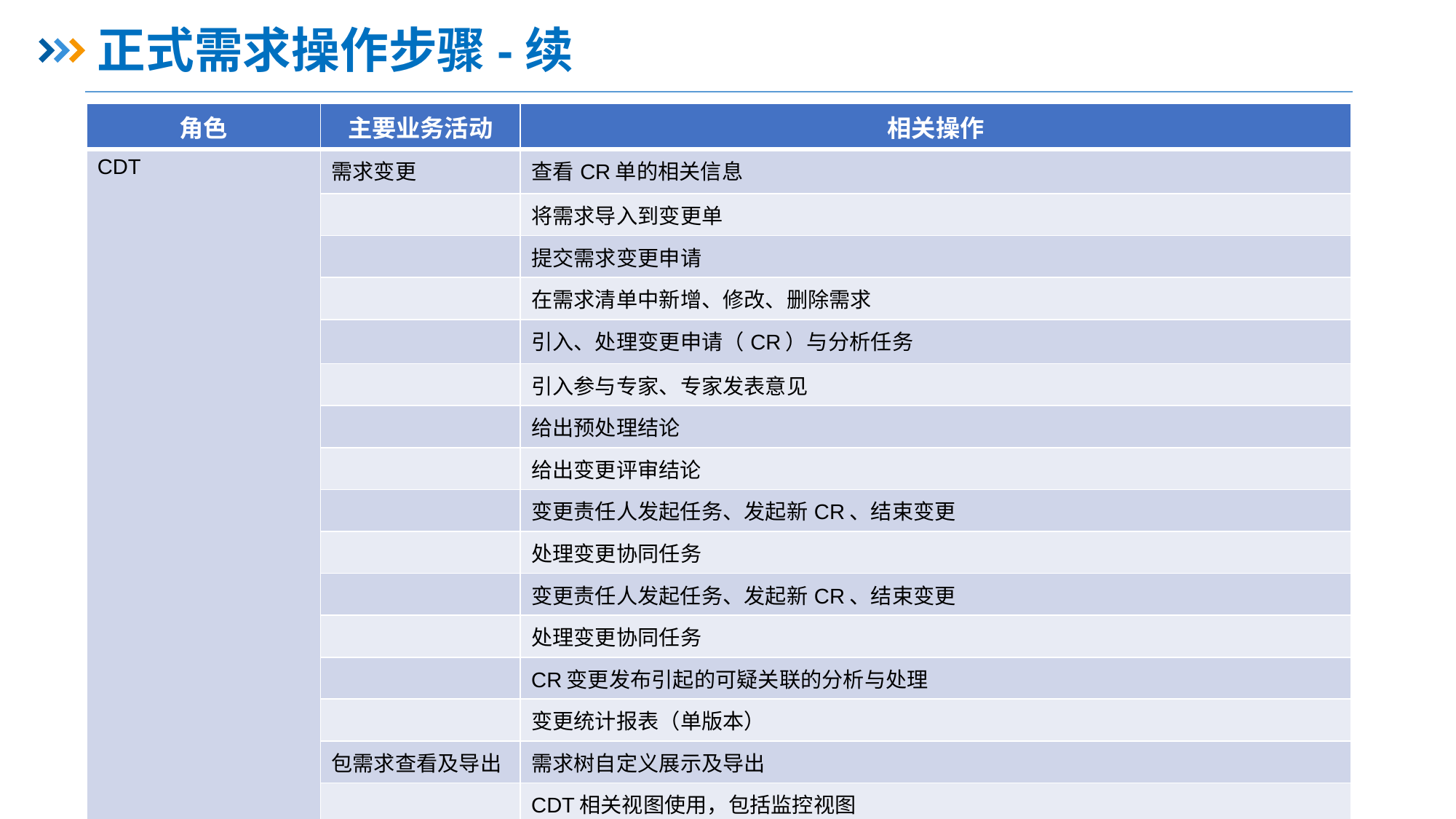

# 正式需求操作步骤-续
| 角色 | 主要业务活动 | 相关操作 |
| --- | --- | --- |
| CDT | 需求变更 | 查看CR单的相关信息 |
|  |  | 将需求导入到变更单 |
|  |  | 提交需求变更申请 |
|  |  | 在需求清单中新增、修改、删除需求 |
|  |  | 引入、处理变更申请（CR）与分析任务 |
|  |  | 引入参与专家、专家发表意见 |
|  |  | 给出预处理结论 |
|  |  | 给出变更评审结论 |
|  |  | 变更责任人发起任务、发起新CR、结束变更 |
|  |  | 处理变更协同任务 |
|  |  | 变更责任人发起任务、发起新CR、结束变更 |
|  |  | 处理变更协同任务 |
|  |  | CR变更发布引起的可疑关联的分析与处理 |
|  |  | 变更统计报表（单版本） |
|  | 包需求查看及导出 | 需求树自定义展示及导出 |
|  |  | CDT相关视图使用，包括监控视图 |
|  | 质量管理 | 质量监控报表 |